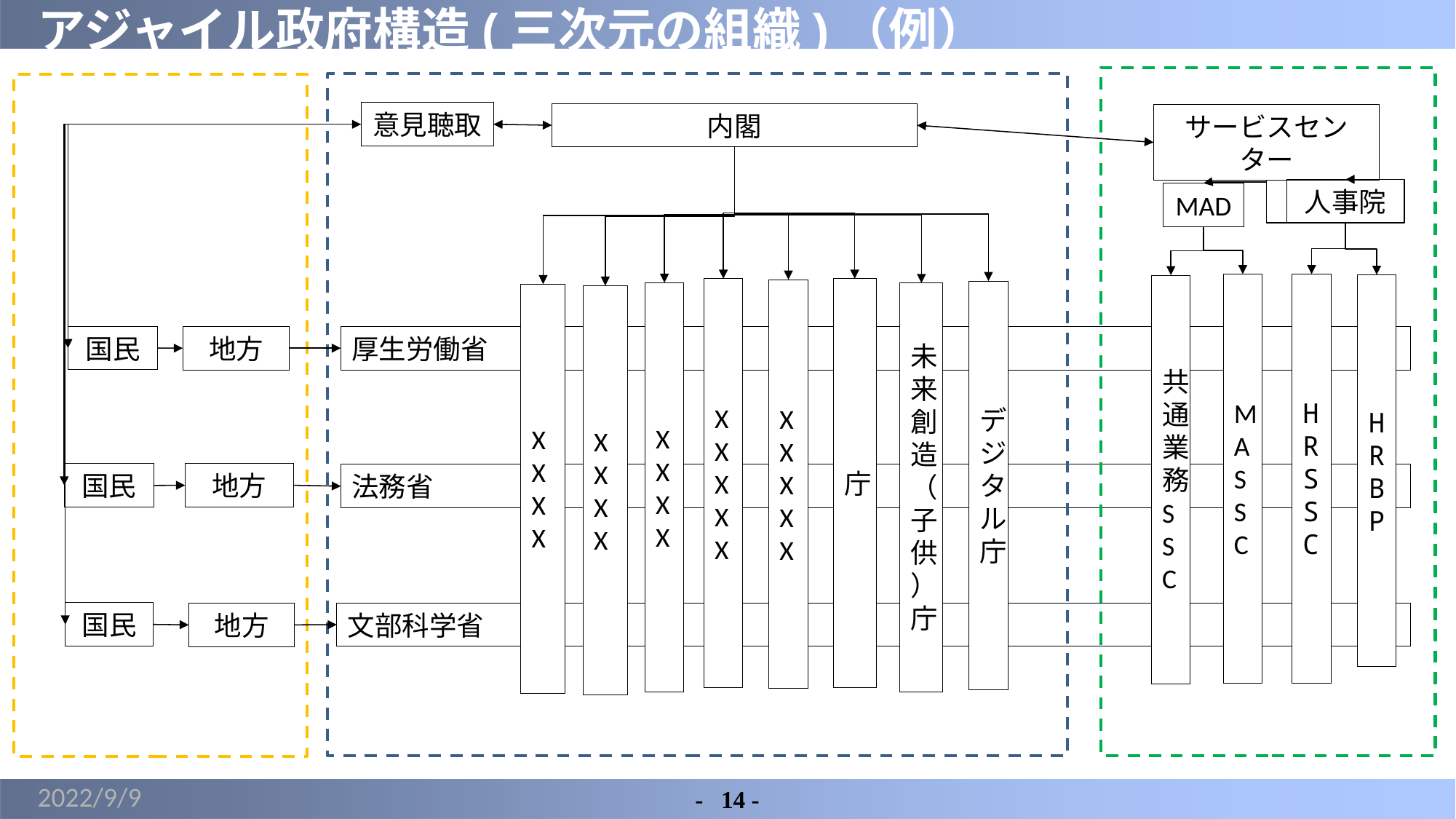

# アジャイル政府構造(三次元の組織)（例）

意見聴取
内閣
サービスセンター
人事院
MAD
MASSC
HRSSC
HRBP
共通業務SSC
XXXXX
庁
XXXXX
デジタル庁
XXXX
未来創造（子供）庁
XXXX
XXXX
国民
厚生労働省
地方
地方
国民
法務省
国民
文部科学省
地方
2022/9/9
-	14 -